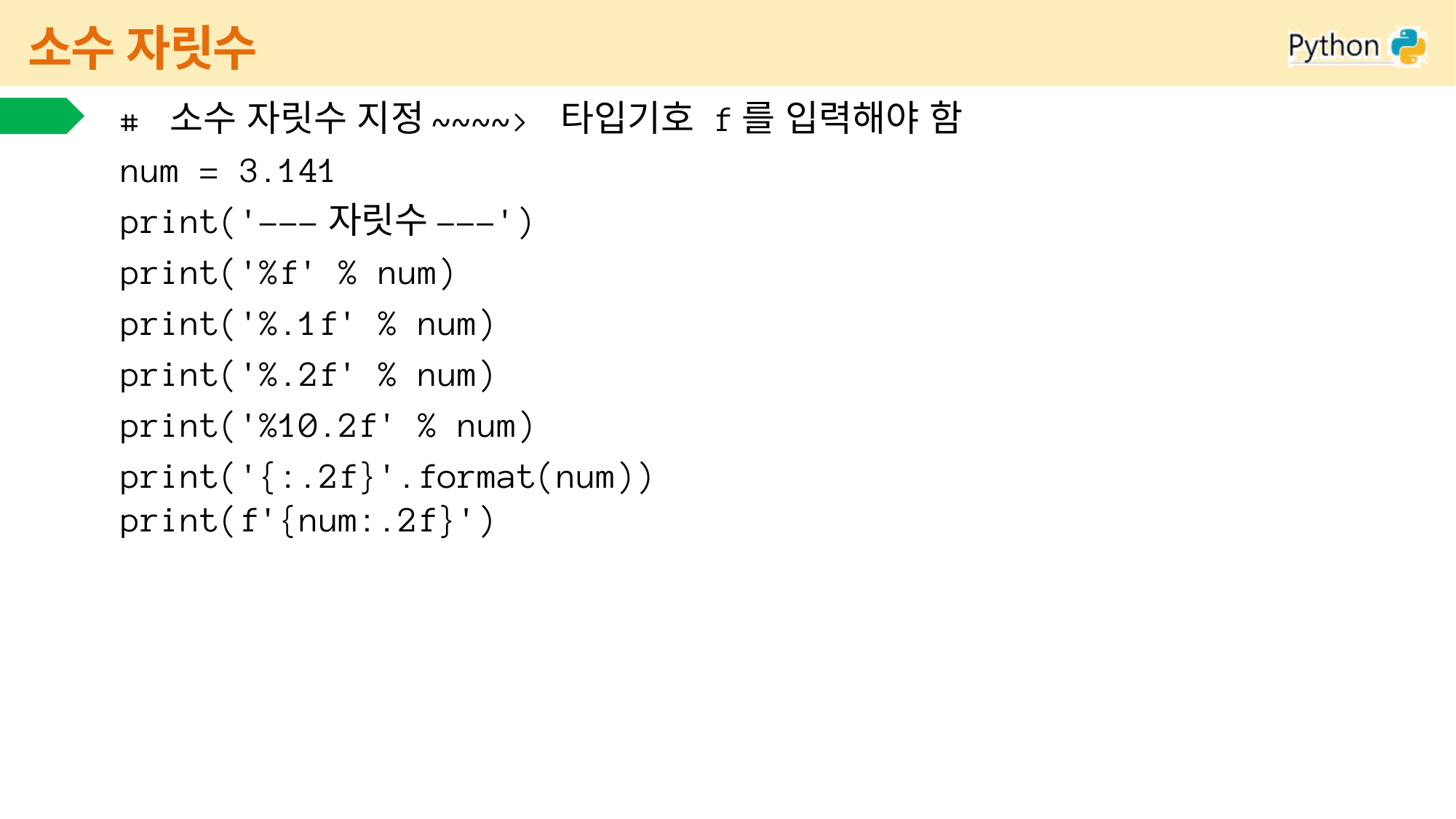

# 소수 자릿수
# 소수 자릿수 지정~~~~> 타입기호 f를 입력해야 함
num = 3.141
print('---자릿수---')
print('%f' % num)
print('%.1f' % num)
print('%.2f' % num)
print('%10.2f' % num)
print('{:.2f}'.format(num))
print(f'{num:.2f}')

코드